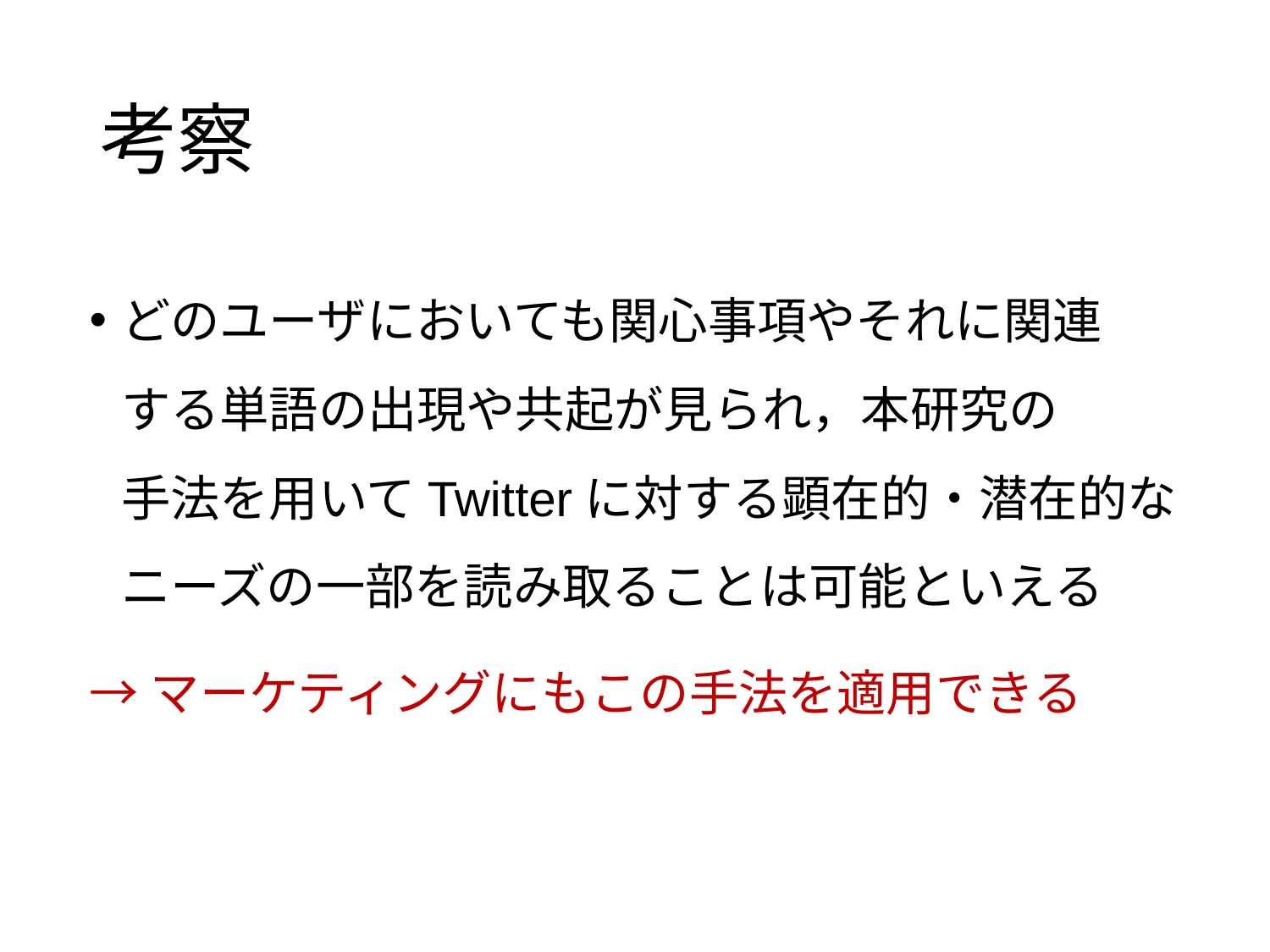

# 考察
どのユーザにおいても関心事項やそれに関連　する単語の出現や共起が見られ，本研究の　　手法を用いてTwitterに対する顕在的・潜在的なニーズの一部を読み取ることは可能といえる
→マーケティングにもこの手法を適用できる